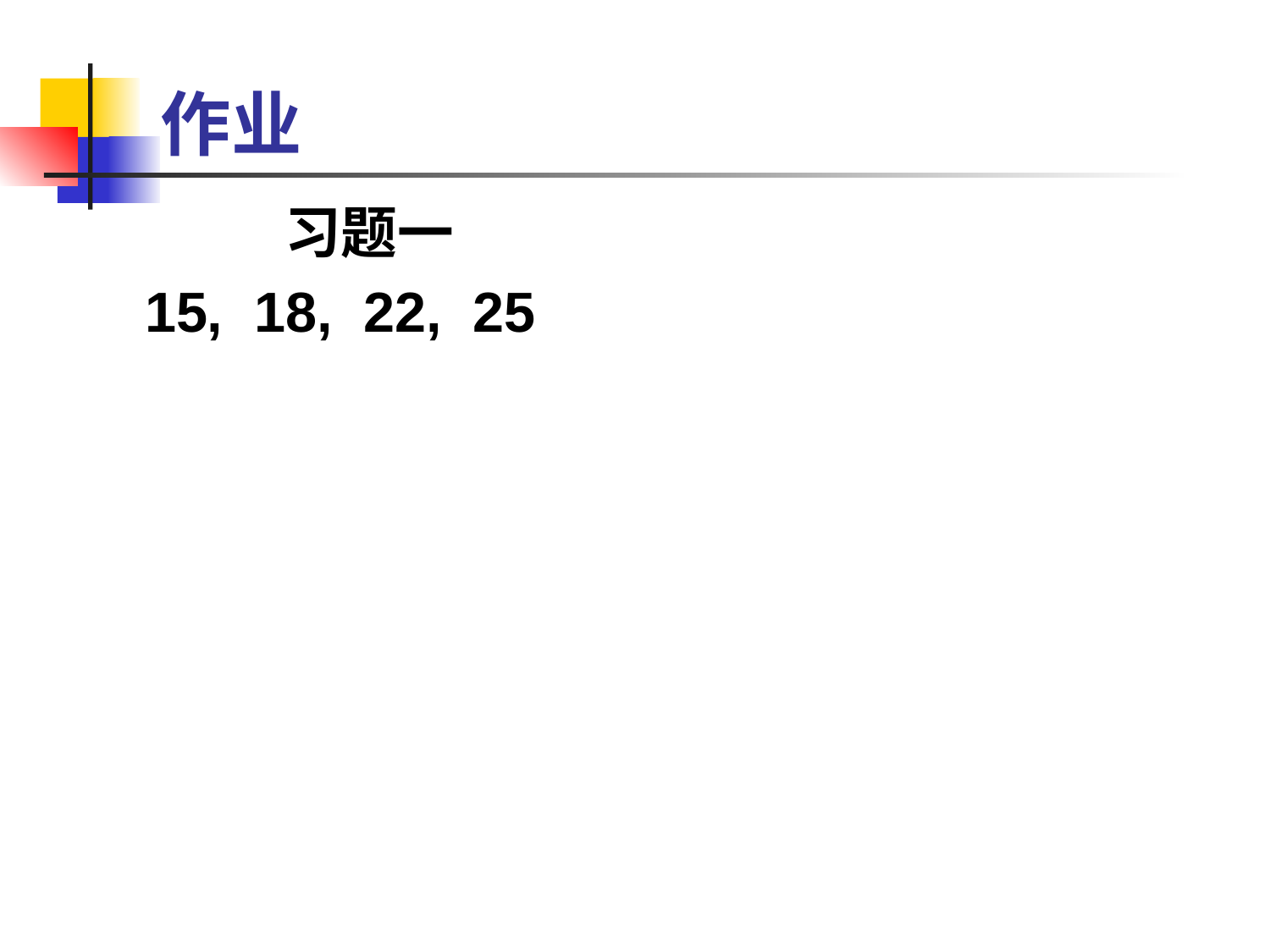

# 作业
           习题一
 15,  18,  22,  25